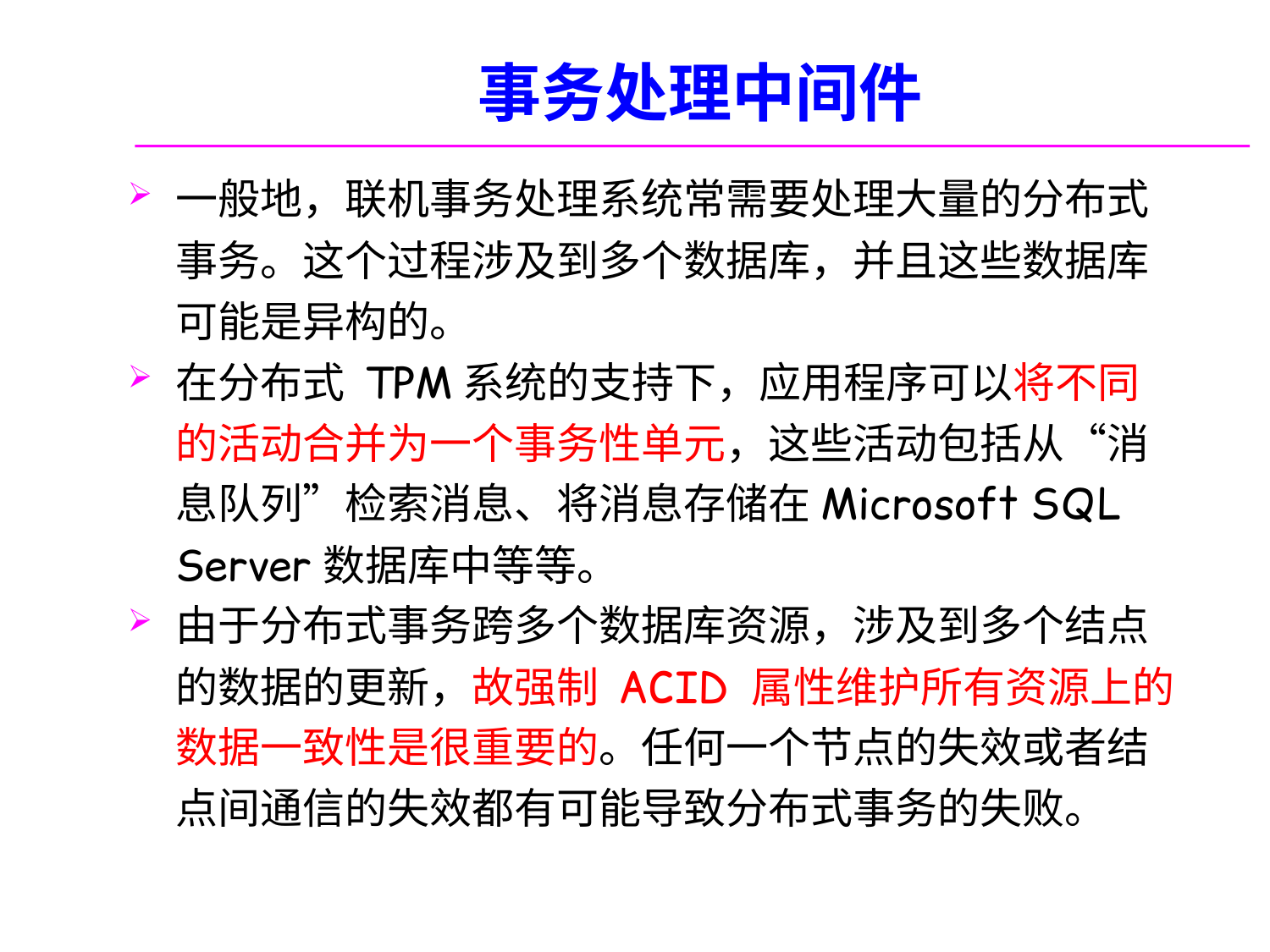

# 事务处理中间件
一般地，联机事务处理系统常需要处理大量的分布式事务。这个过程涉及到多个数据库，并且这些数据库可能是异构的。
在分布式 TPM系统的支持下，应用程序可以将不同的活动合并为一个事务性单元，这些活动包括从“消息队列”检索消息、将消息存储在Microsoft SQL Server数据库中等等。
由于分布式事务跨多个数据库资源，涉及到多个结点的数据的更新，故强制 ACID 属性维护所有资源上的数据一致性是很重要的。任何一个节点的失效或者结点间通信的失效都有可能导致分布式事务的失败。
16